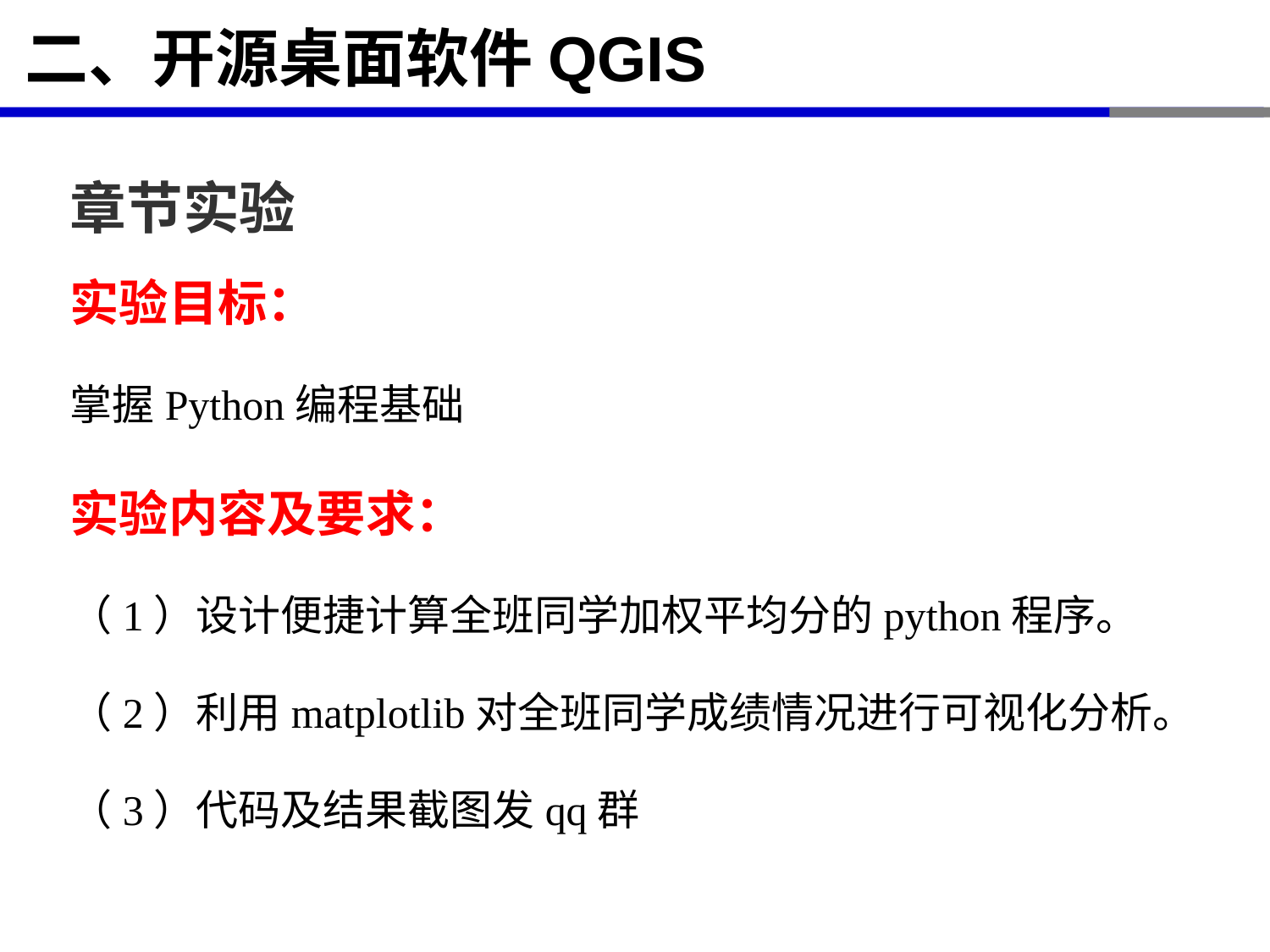

# 二、开源桌面软件QGIS
章节实验
实验目标：
掌握Python编程基础
实验内容及要求：
（1）设计便捷计算全班同学加权平均分的python程序。
（2）利用matplotlib对全班同学成绩情况进行可视化分析。
（3）代码及结果截图发qq群